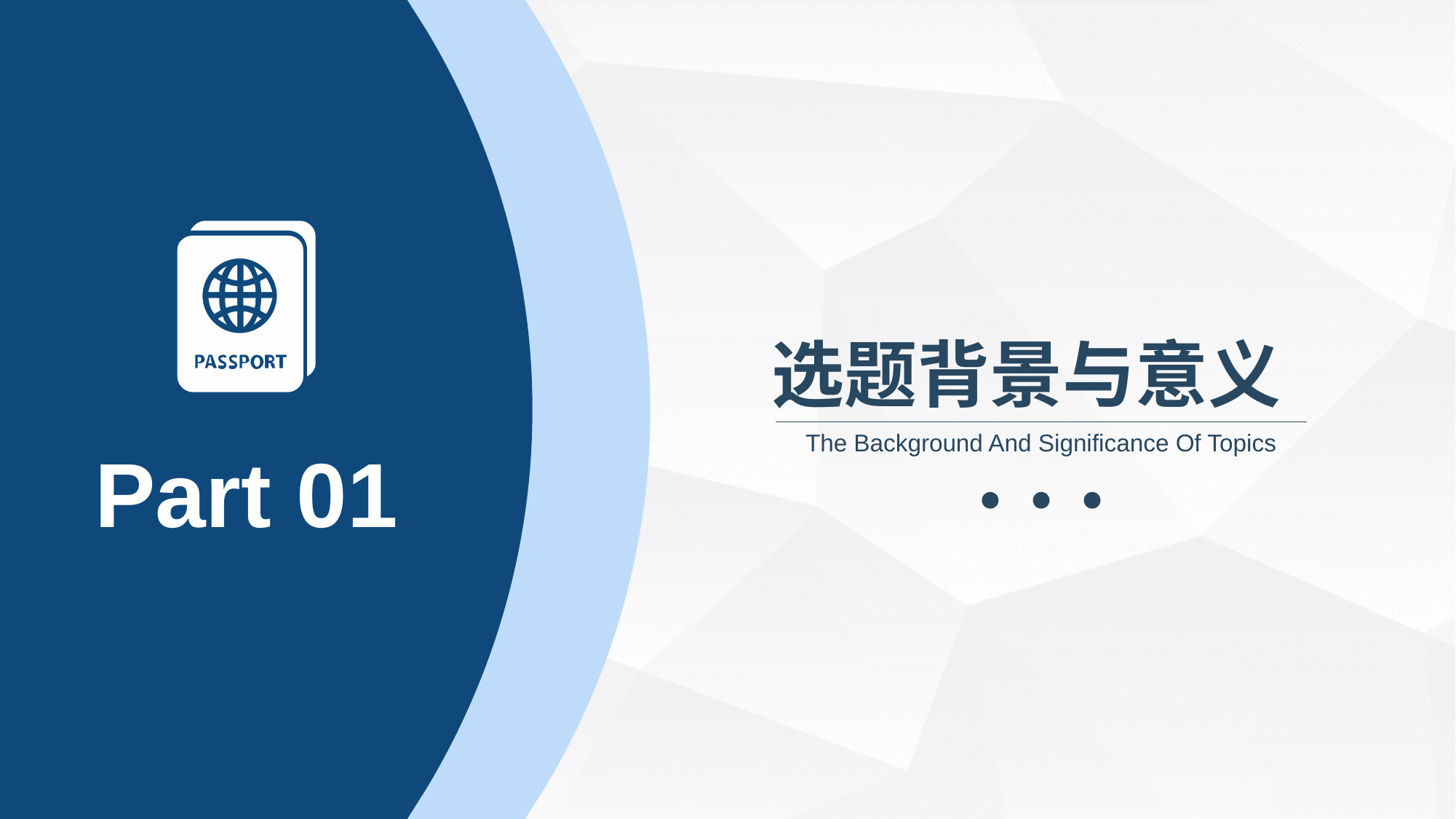

选题背景与意义
The Background And Significance Of Topics
Part 01